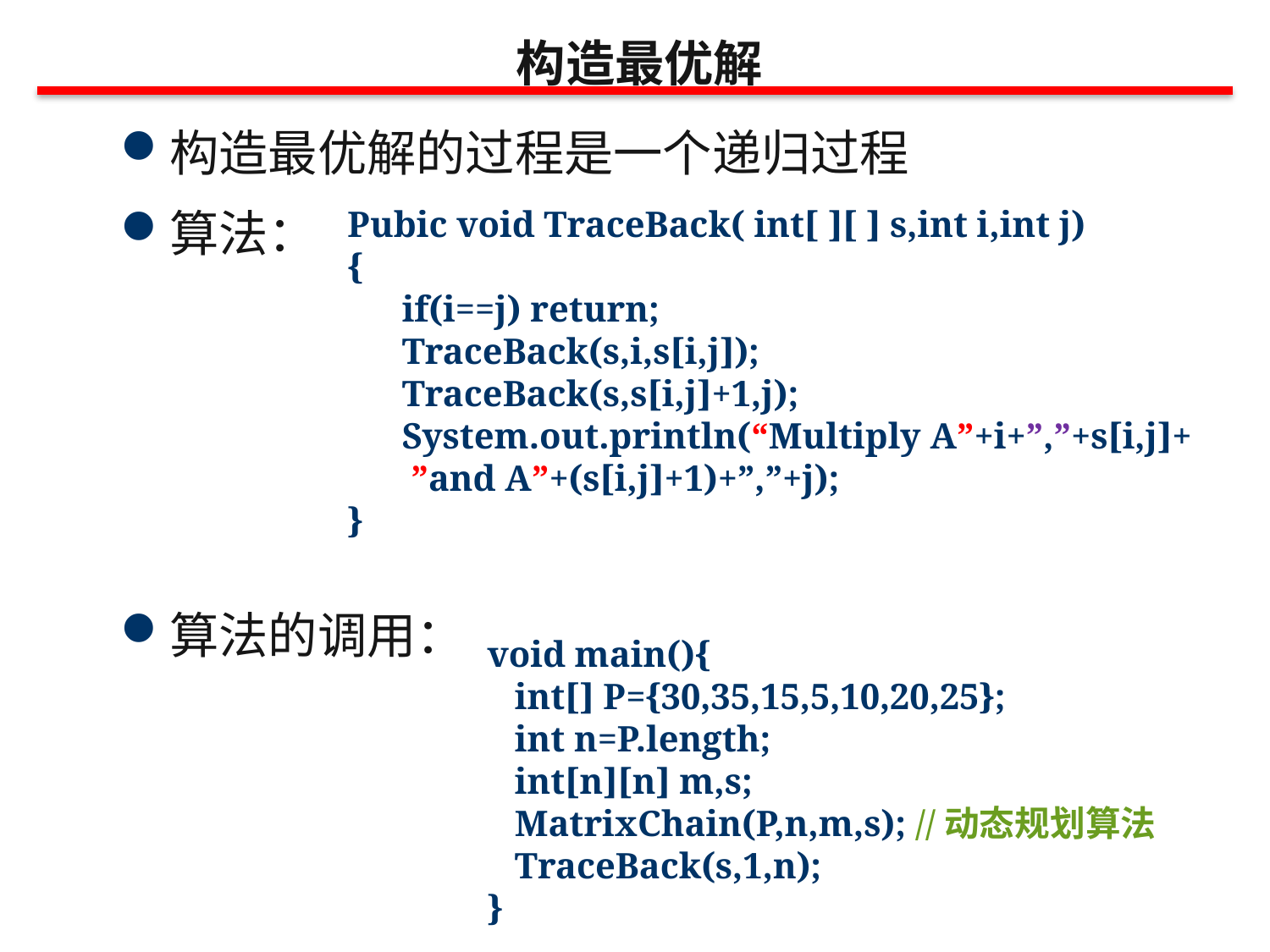

构造最优解
构造最优解的过程是一个递归过程
算法：

算法的调用：
Pubic void TraceBack( int[ ][ ] s,int i,int j)
{
      if(i==j) return;
      TraceBack(s,i,s[i,j]);
      TraceBack(s,s[i,j]+1,j);
      System.out.println(“Multiply A”+i+”,”+s[i,j]+
       ”and A”+(s[i,j]+1)+”,”+j);
}
void main(){
   int[] P={30,35,15,5,10,20,25};
   int n=P.length;
   int[n][n] m,s;
   MatrixChain(P,n,m,s); //动态规划算法
   TraceBack(s,1,n);
}